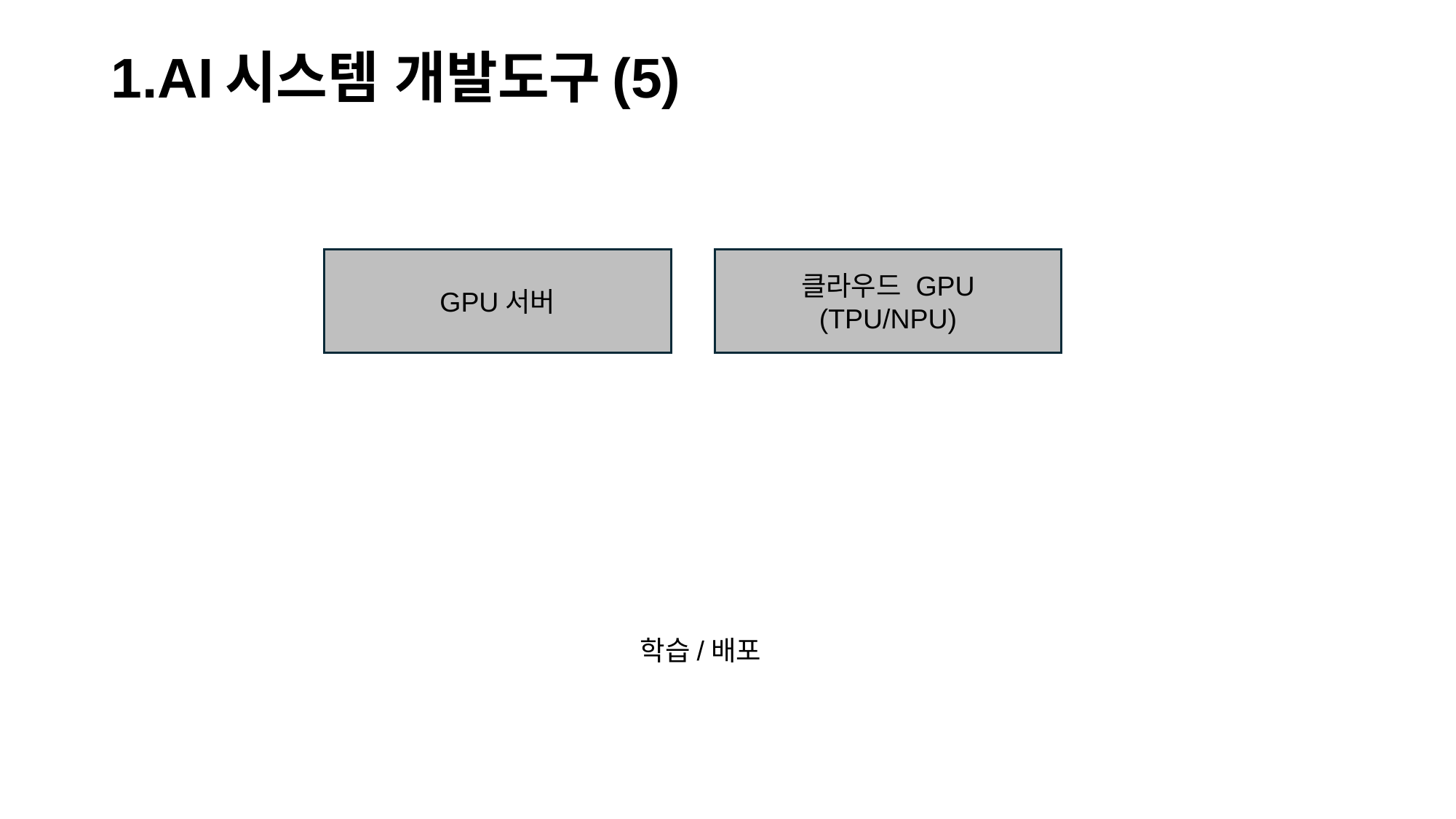

# 1.AI시스템 개발도구(5)
GPU서버
클라우드 GPU
(TPU/NPU)
학습/배포